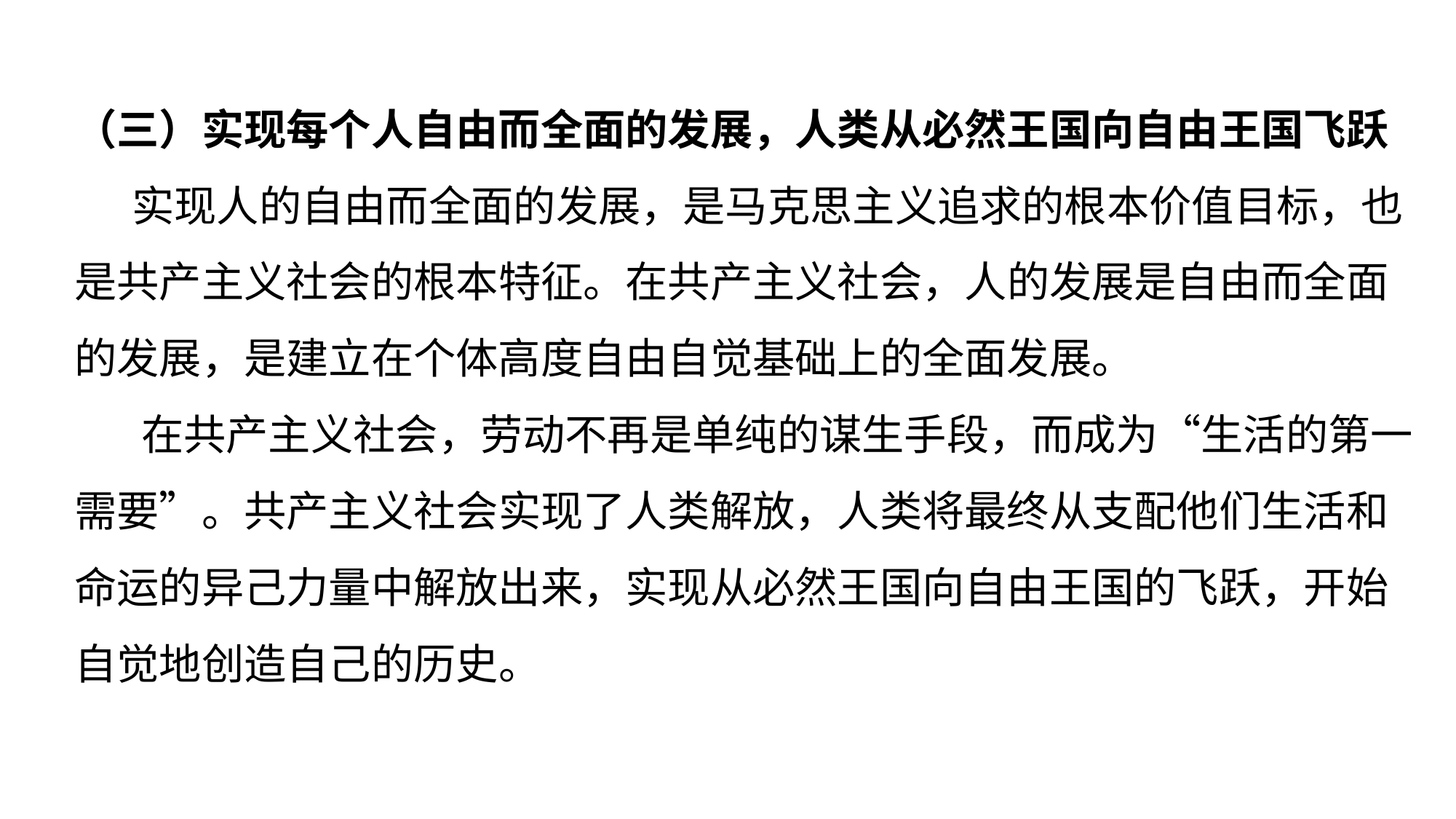

（三）实现每个人自由而全面的发展，人类从必然王国向自由王国飞跃
     实现人的自由而全面的发展，是马克思主义追求的根本价值目标，也是共产主义社会的根本特征。在共产主义社会，人的发展是自由而全面的发展，是建立在个体高度自由自觉基础上的全面发展。
      在共产主义社会，劳动不再是单纯的谋生手段，而成为“生活的第一需要”。共产主义社会实现了人类解放，人类将最终从支配他们生活和命运的异己力量中解放出来，实现从必然王国向自由王国的飞跃，开始自觉地创造自己的历史。